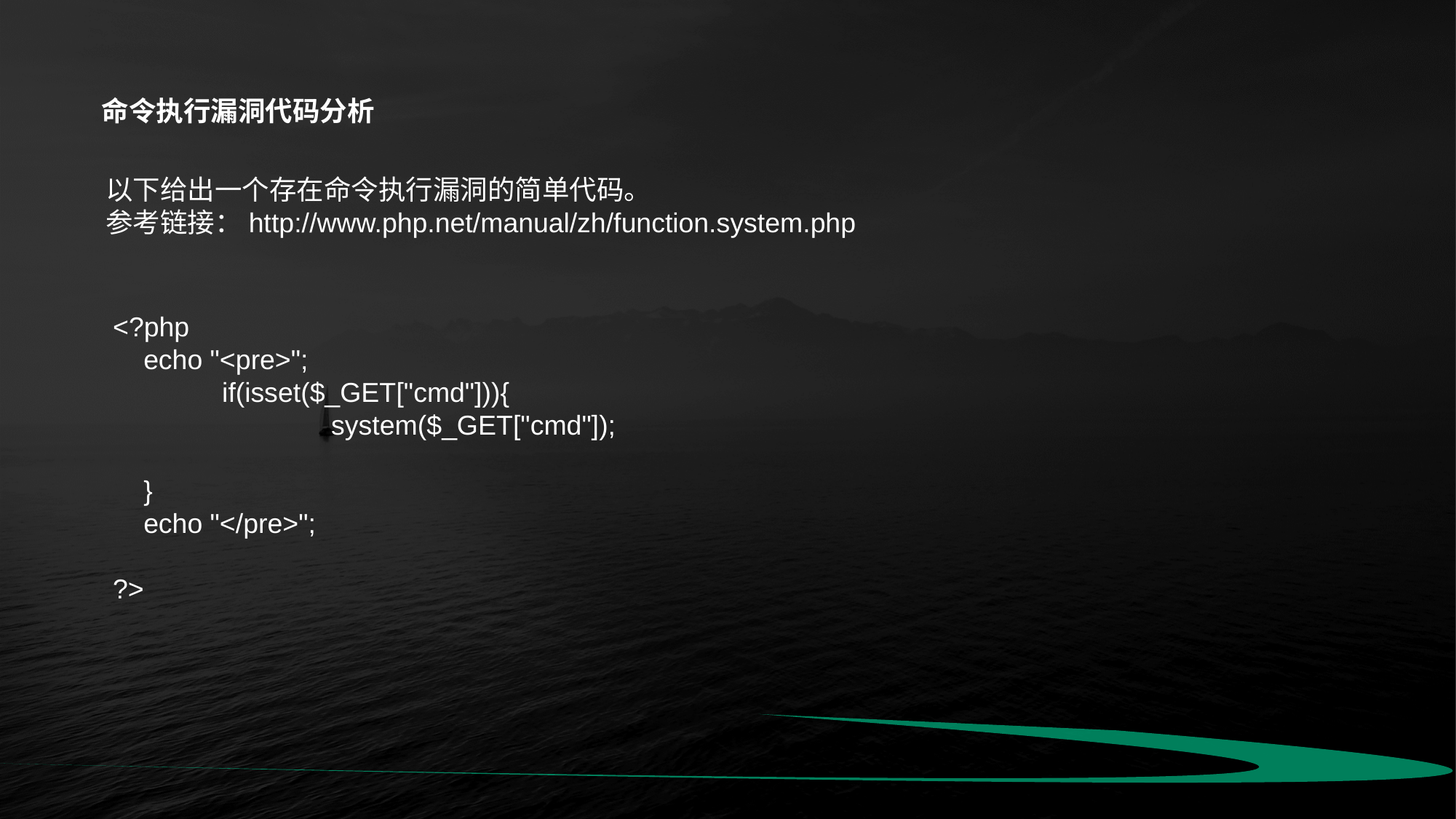

命令执行漏洞代码分析
以下给出一个存在命令执行漏洞的简单代码。
参考链接：http://www.php.net/manual/zh/function.system.php
<?php
    echo "<pre>";
	if(isset($_GET["cmd"])){
		system($_GET["cmd"]);

    }
    echo "</pre>";

?>